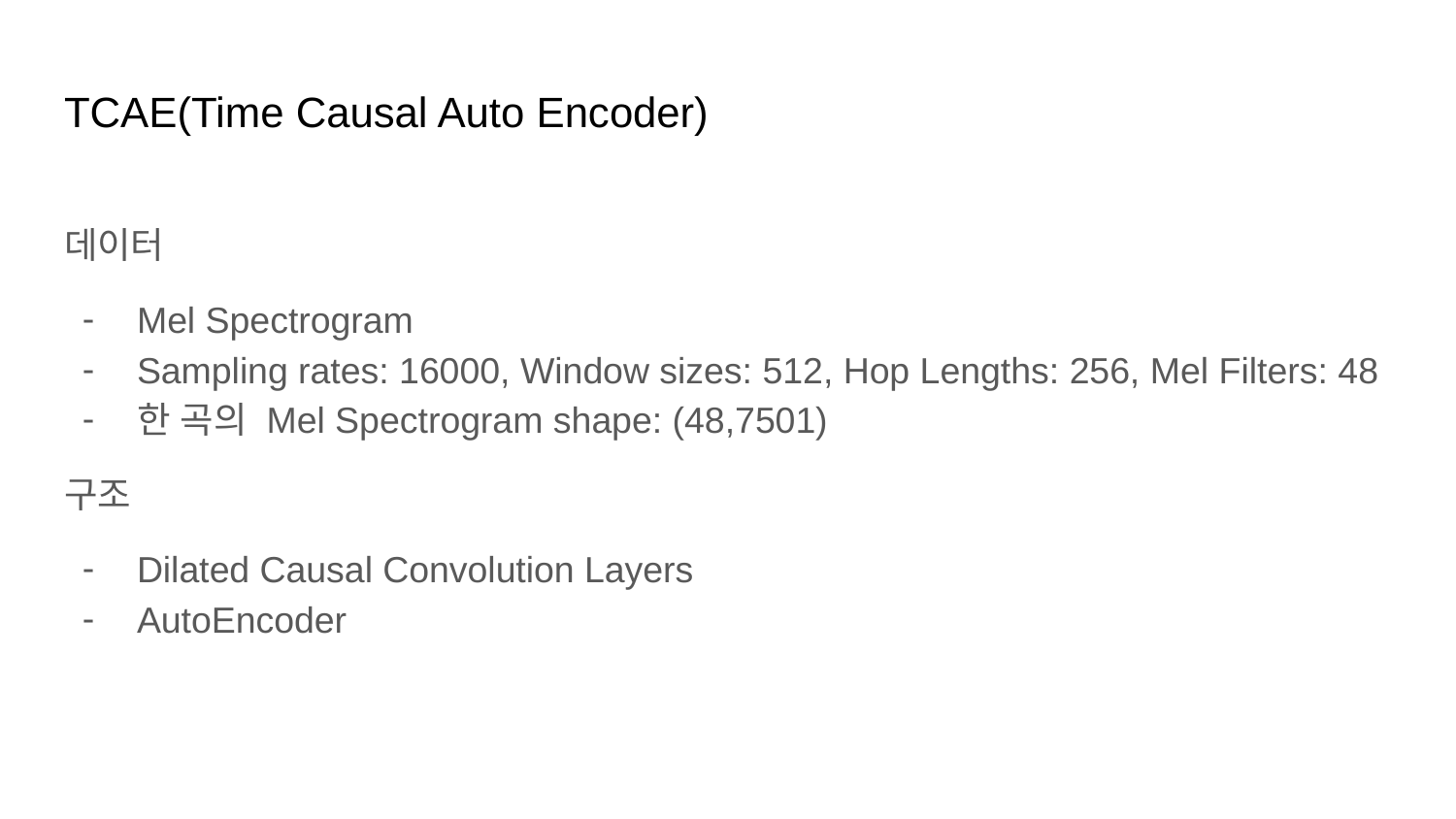

# TCAE(Time Causal Auto Encoder)

데이터
Mel Spectrogram
Sampling rates: 16000, Window sizes: 512, Hop Lengths: 256, Mel Filters: 48
한 곡의 Mel Spectrogram shape: (48,7501)
구조
Dilated Causal Convolution Layers
AutoEncoder